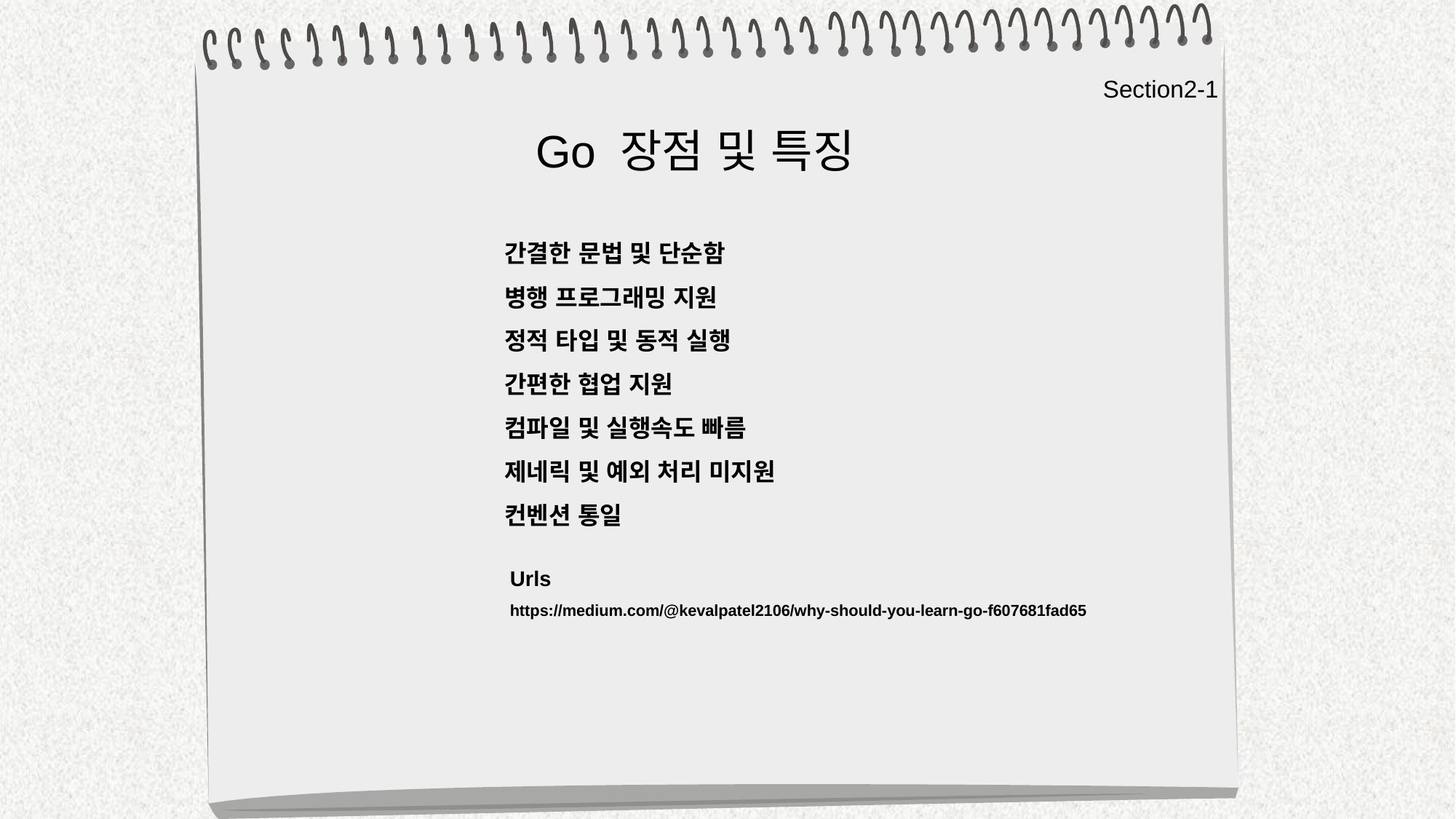

Section2-1
Go 장점 및 특징
간결한 문법 및 단순함
병행 프로그래밍 지원
정적 타입 및 동적 실행
간편한 협업 지원
컴파일 및 실행속도 빠름
제네릭 및 예외 처리 미지원
컨벤션 통일
Urls
https://medium.com/@kevalpatel2106/why-should-you-learn-go-f607681fad65